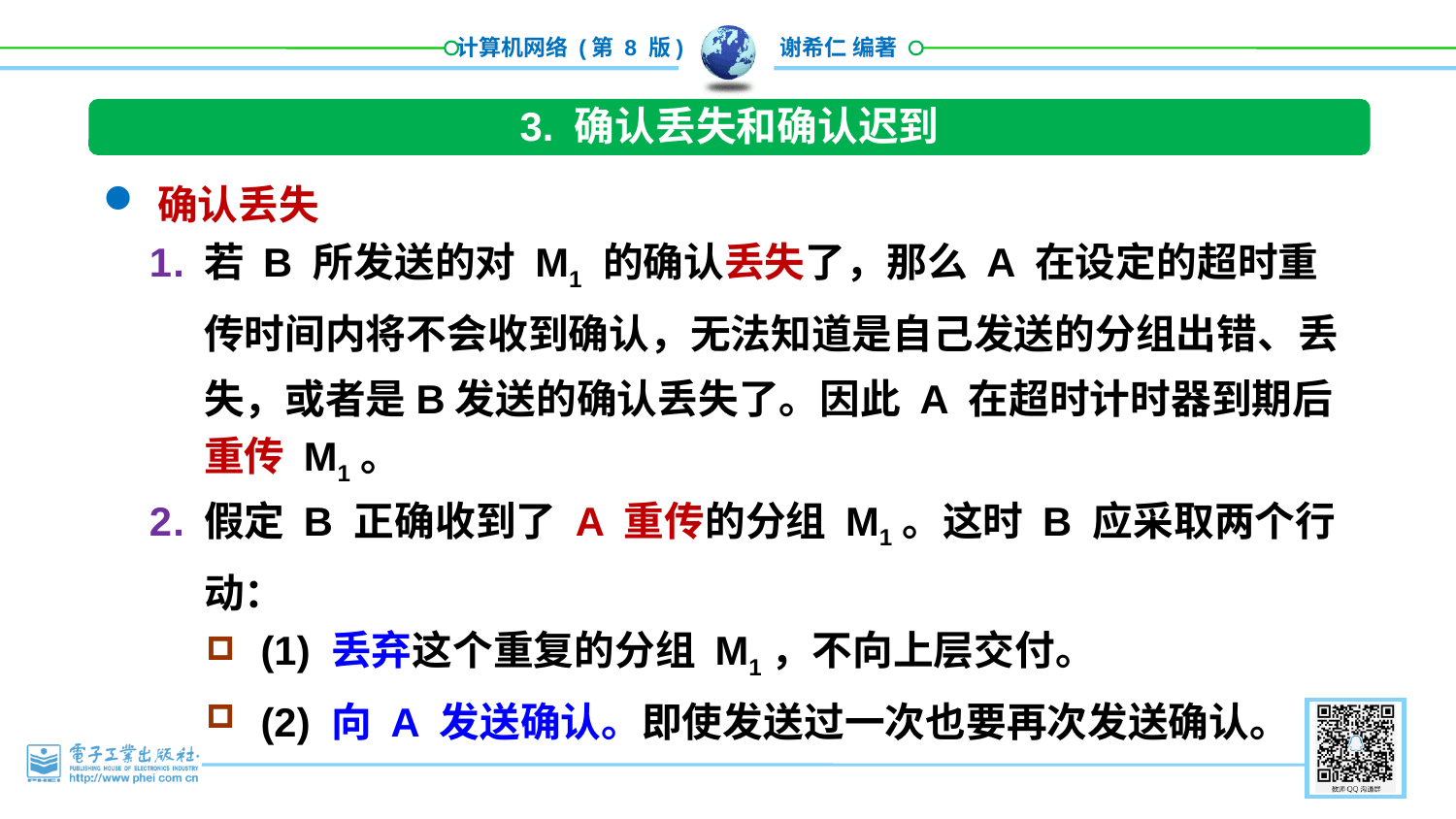

3. 确认丢失和确认迟到

确认丢失
若 B 所发送的对 M1 的确认丢失了，那么 A 在设定的超时重传时间内将不会收到确认，无法知道是自己发送的分组出错、丢失，或者是B发送的确认丢失了。因此 A 在超时计时器到期后重传 M1。
假定 B 正确收到了 A 重传的分组 M1。这时 B 应采取两个行动：
(1) 丢弃这个重复的分组 M1，不向上层交付。
(2) 向 A 发送确认。即使发送过一次也要再次发送确认。